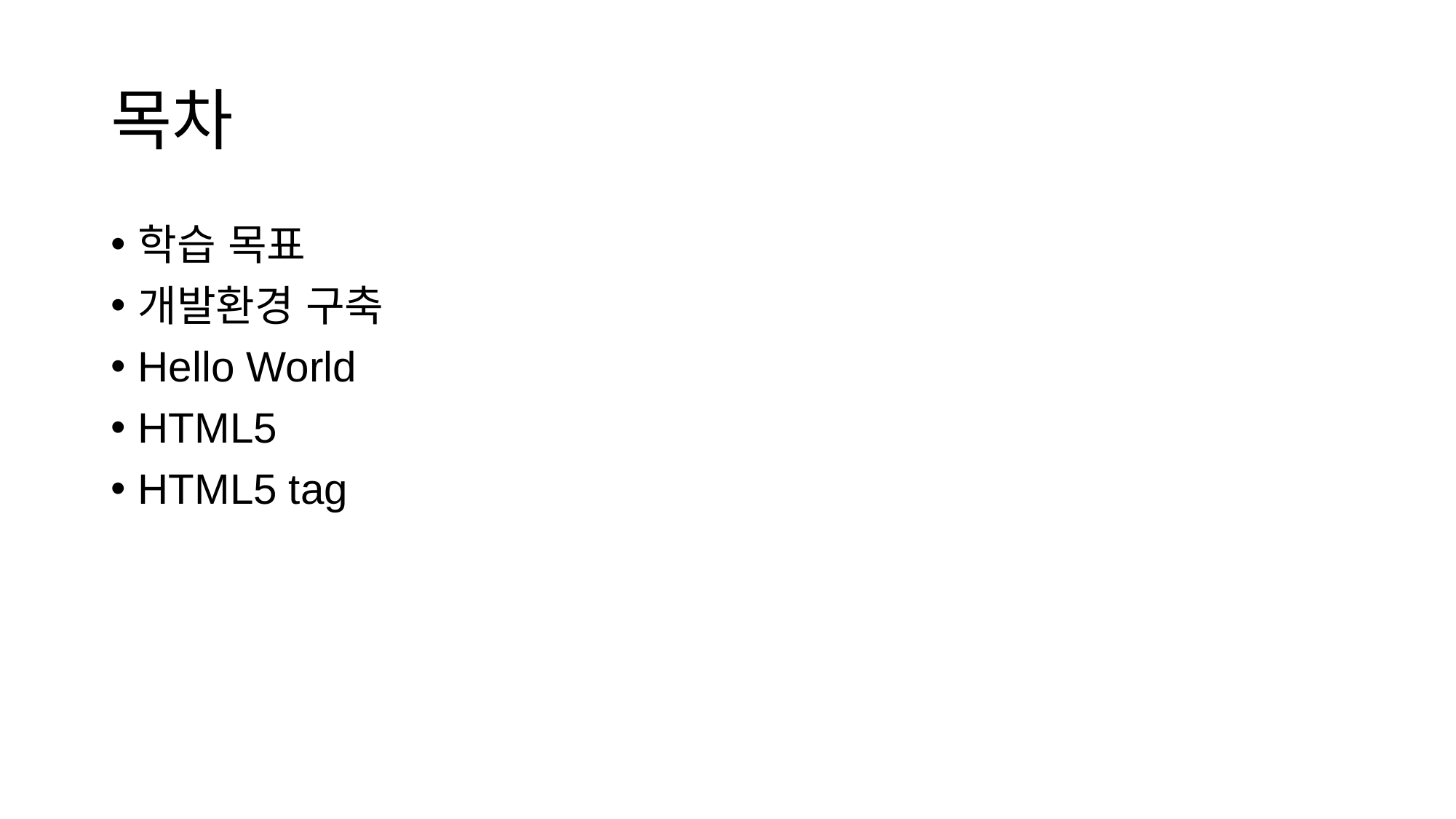

# 목차
학습 목표
개발환경 구축
Hello World
HTML5
HTML5 tag